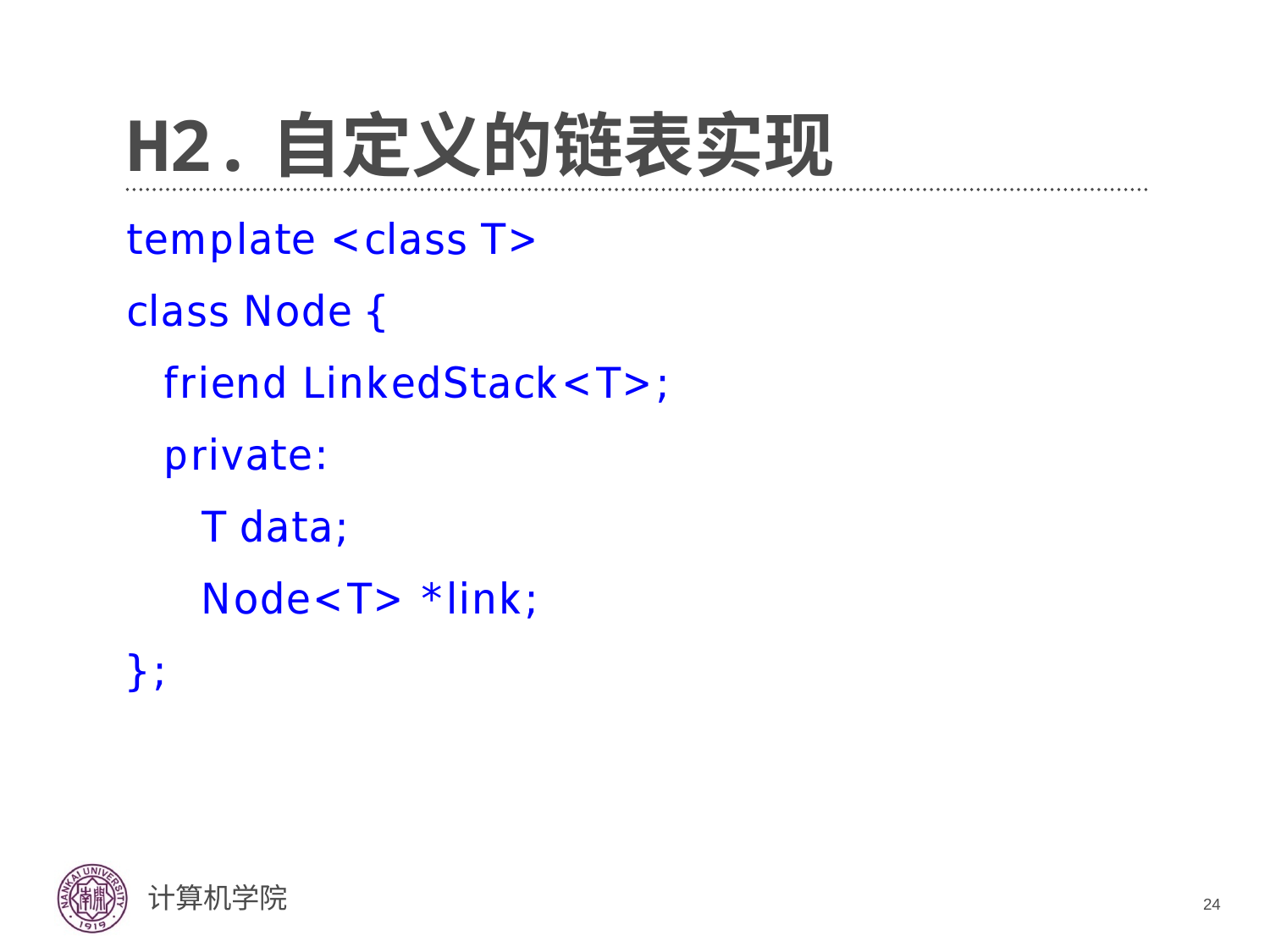

# H2.自定义的链表实现
template <class T>
class Node {
   friend LinkedStack<T>;
   private:
      T data;
      Node<T> *link;
};

24